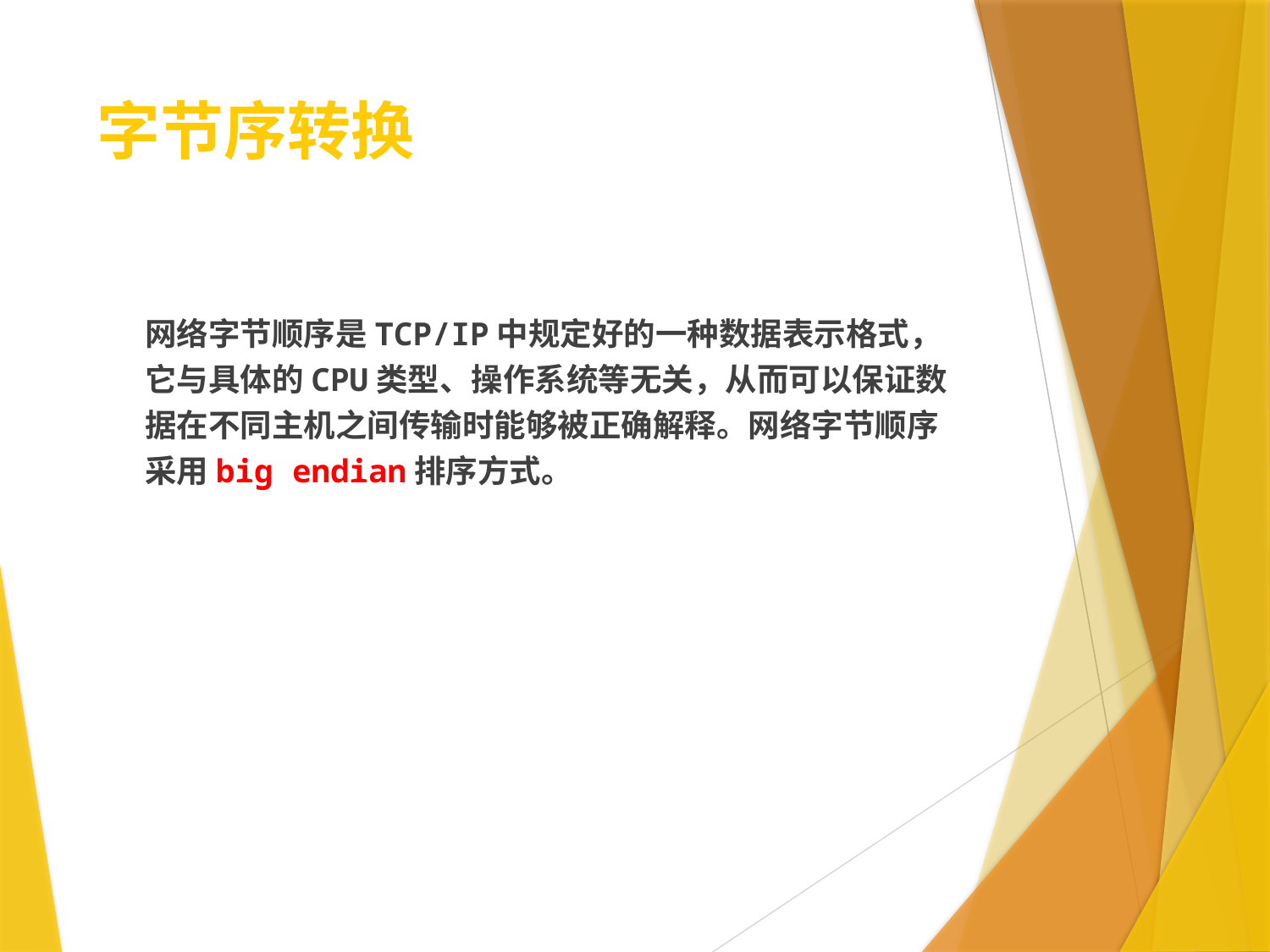

# 字节序转换
	网络字节顺序是TCP/IP中规定好的一种数据表示格式，它与具体的CPU类型、操作系统等无关，从而可以保证数据在不同主机之间传输时能够被正确解释。网络字节顺序采用big endian排序方式。